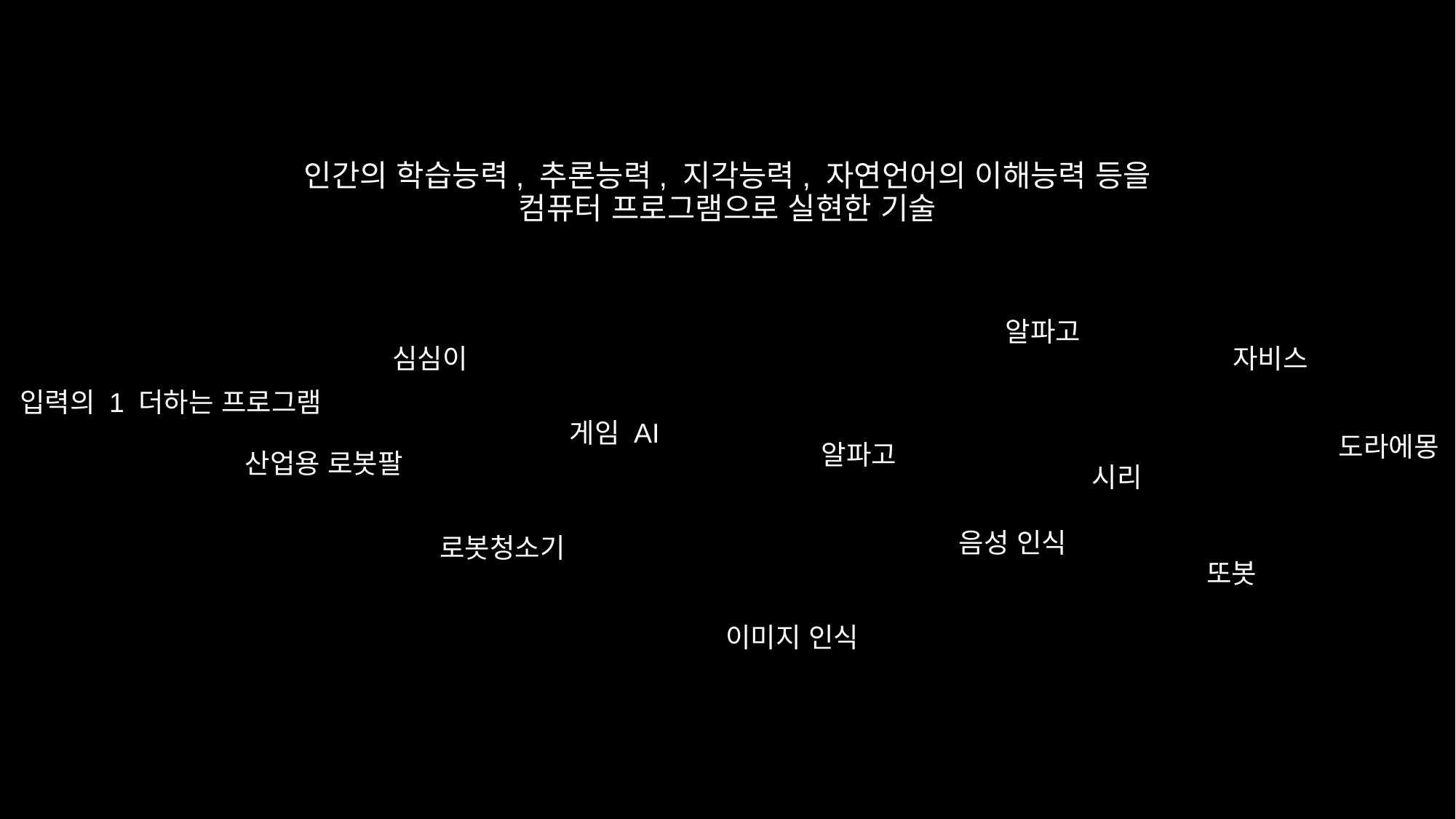

# 인간의 학습능력, 추론능력, 지각능력, 자연언어의 이해능력 등을 컴퓨터 프로그램으로 실현한 기술
알파고
자비스
심심이
입력의 1 더하는 프로그램
게임 AI
도라에몽
알파고
산업용 로봇팔
시리
음성 인식
로봇청소기
또봇
이미지 인식